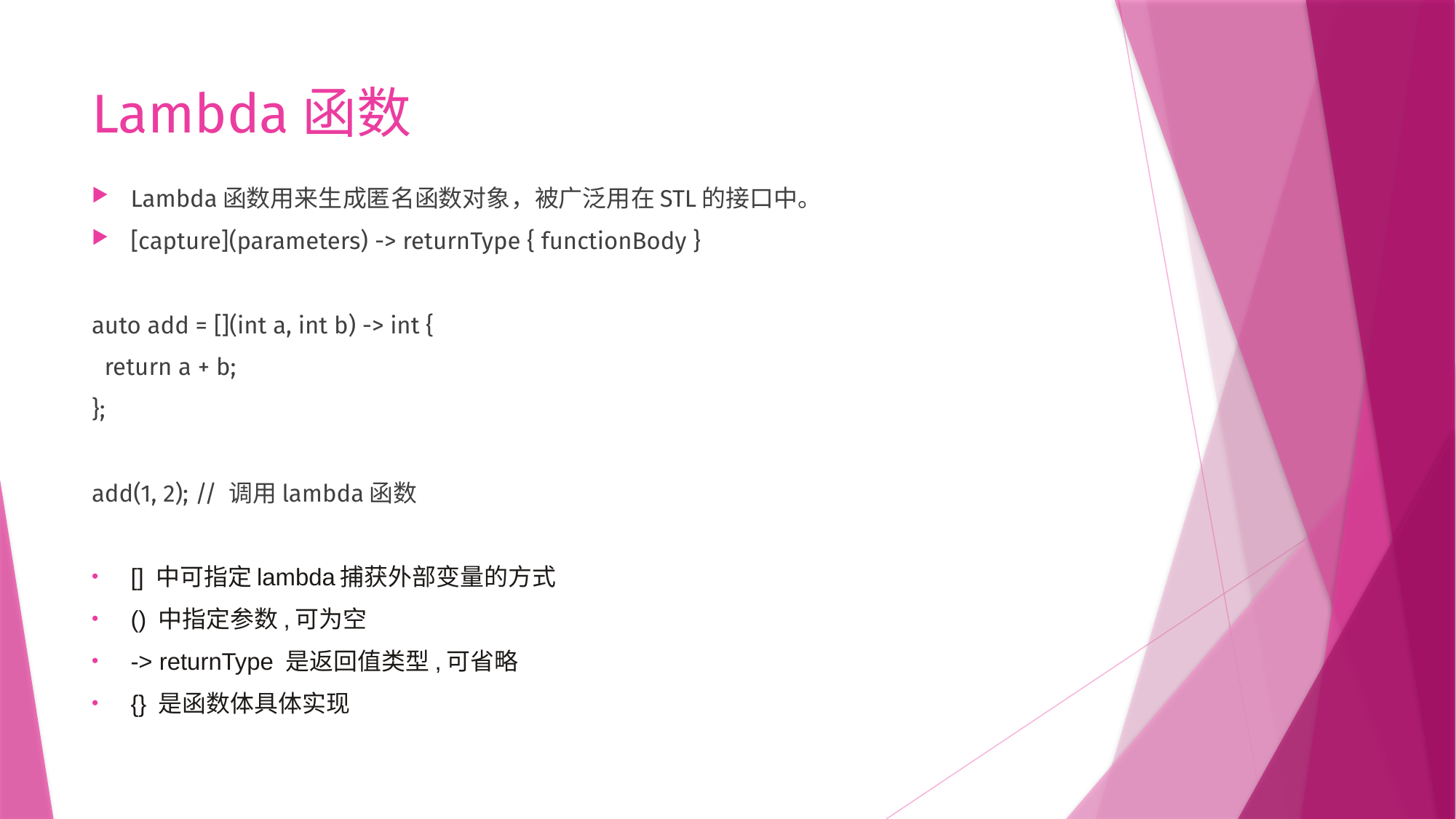

# Lambda函数
Lambda函数用来生成匿名函数对象，被广泛用在STL的接口中。
[capture](parameters) -> returnType { functionBody }

auto add = [](int a, int b) -> int {
  return a + b;
};

add(1, 2); // 调用lambda函数

[] 中可指定lambda捕获外部变量的方式
() 中指定参数,可为空
-> returnType 是返回值类型,可省略
{} 是函数体具体实现